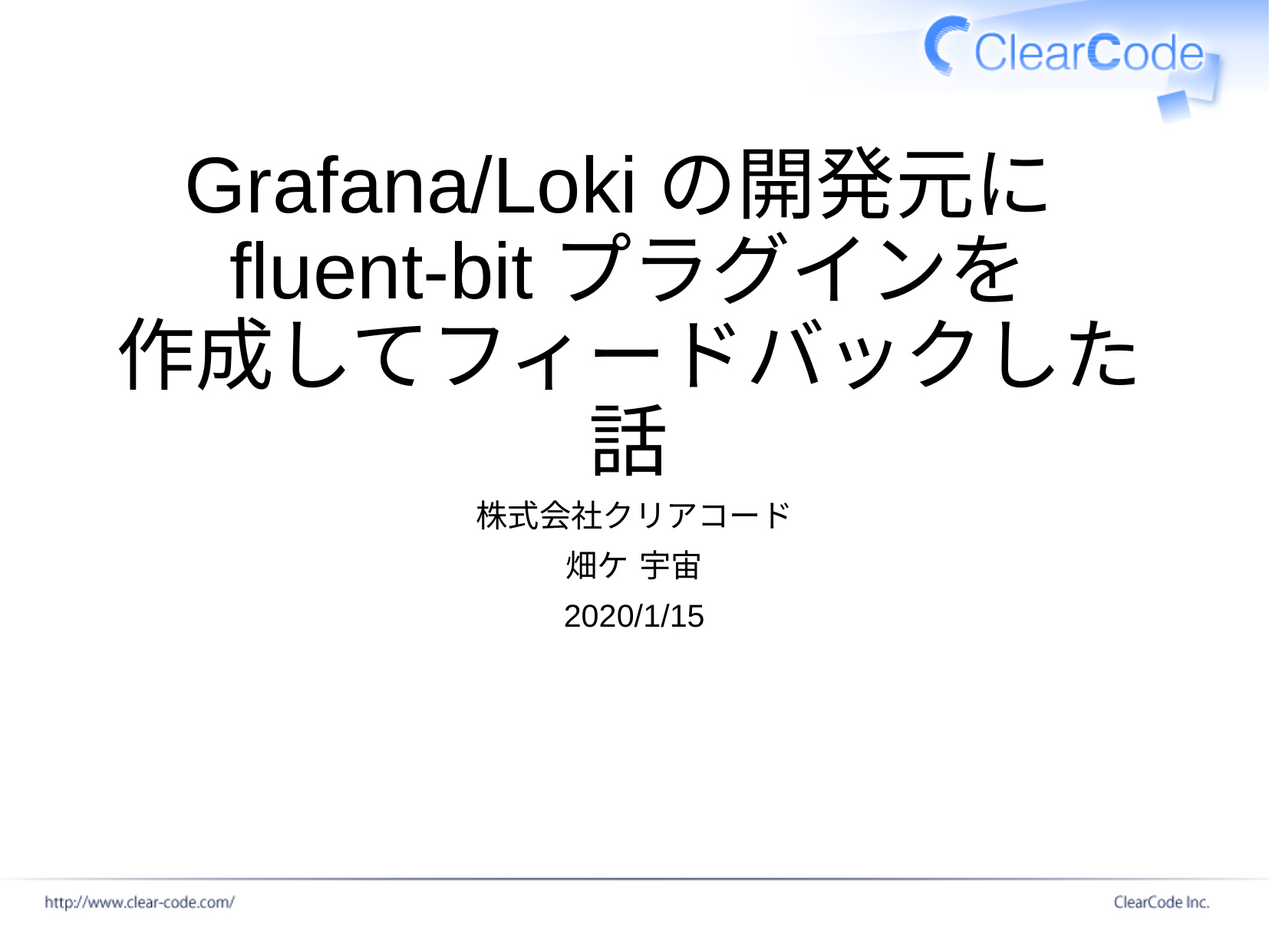

# Grafana/Lokiの開発元にfluent-bitプラグインを 作成してフィードバックした話
株式会社クリアコード
畑ケ 宇宙
2020/1/15